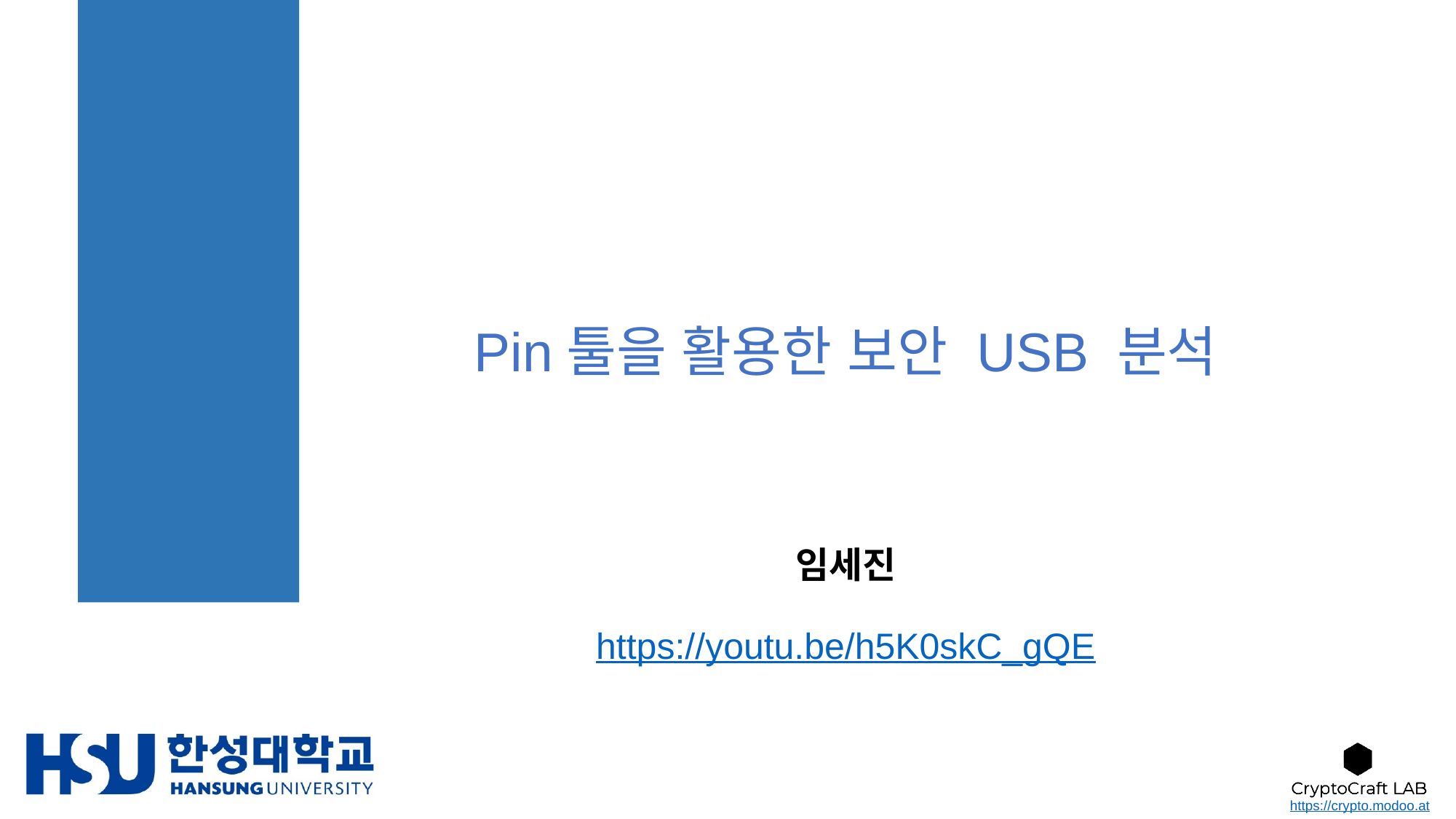

# Pin툴을 활용한 보안 USB 분석
임세진
https://youtu.be/h5K0skC_gQE